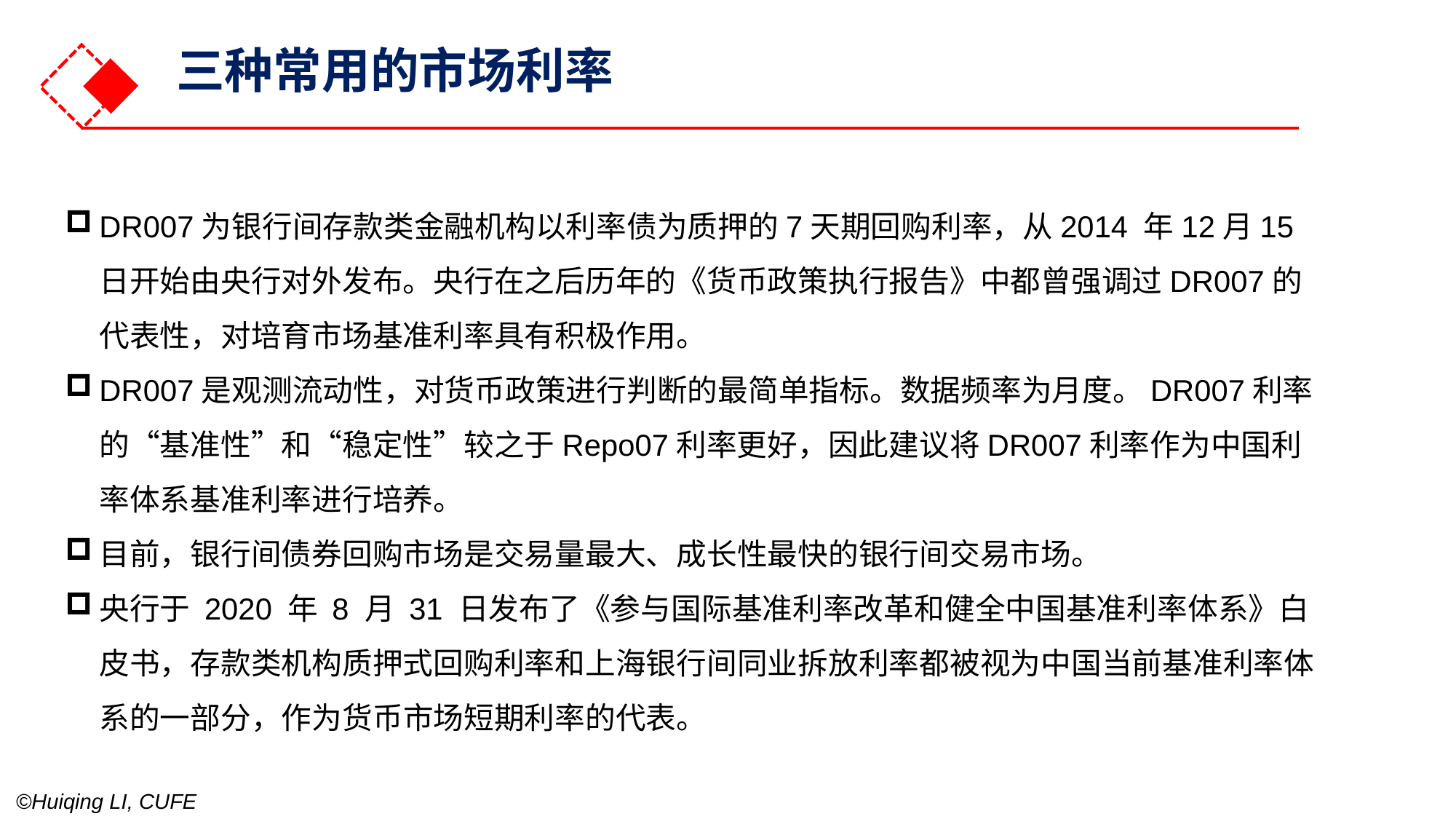

三种常用的市场利率

DR007为银行间存款类金融机构以利率债为质押的7天期回购利率，从2014 年12月15日开始由央行对外发布。央行在之后历年的《货币政策执行报告》中都曾强调过DR007的代表性，对培育市场基准利率具有积极作用。
DR007是观测流动性，对货币政策进行判断的最简单指标。数据频率为月度。DR007利率的“基准性”和“稳定性”较之于Repo07利率更好，因此建议将DR007利率作为中国利率体系基准利率进行培养。
目前，银行间债券回购市场是交易量最大、成长性最快的银行间交易市场。
央行于 2020 年 8 月 31 日发布了《参与国际基准利率改革和健全中国基准利率体系》白皮书，存款类机构质押式回购利率和上海银行间同业拆放利率都被视为中国当前基准利率体系的一部分，作为货币市场短期利率的代表。